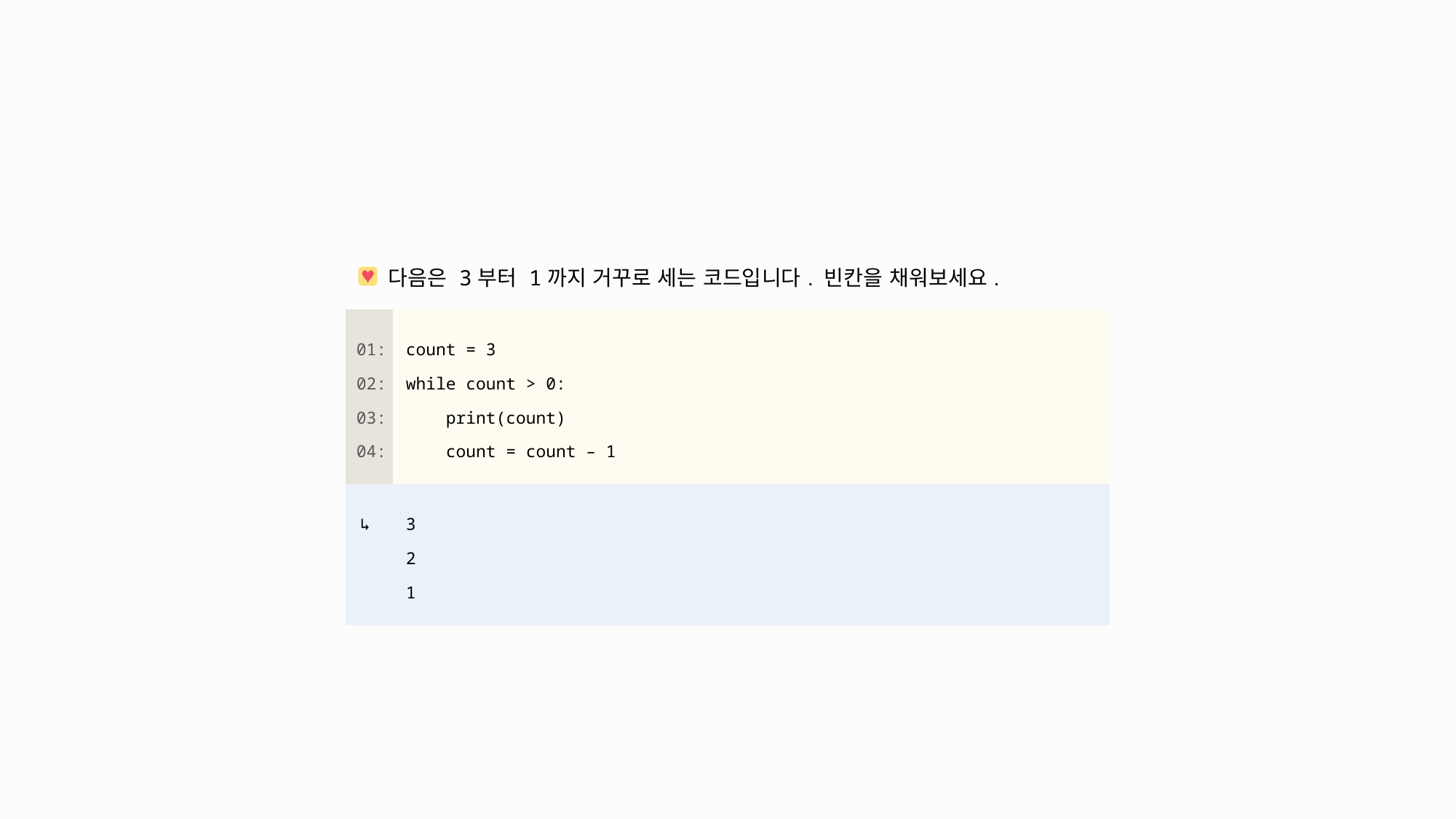

| 다음은 3부터 1까지 거꾸로 세는 코드입니다. 빈칸을 채워보세요. |  |
| --- | --- |
| 01: 02: 03: 04: | count = 3 while count > 0: print(count) count = count – 1 |
| ↳ | 3 2 1 |